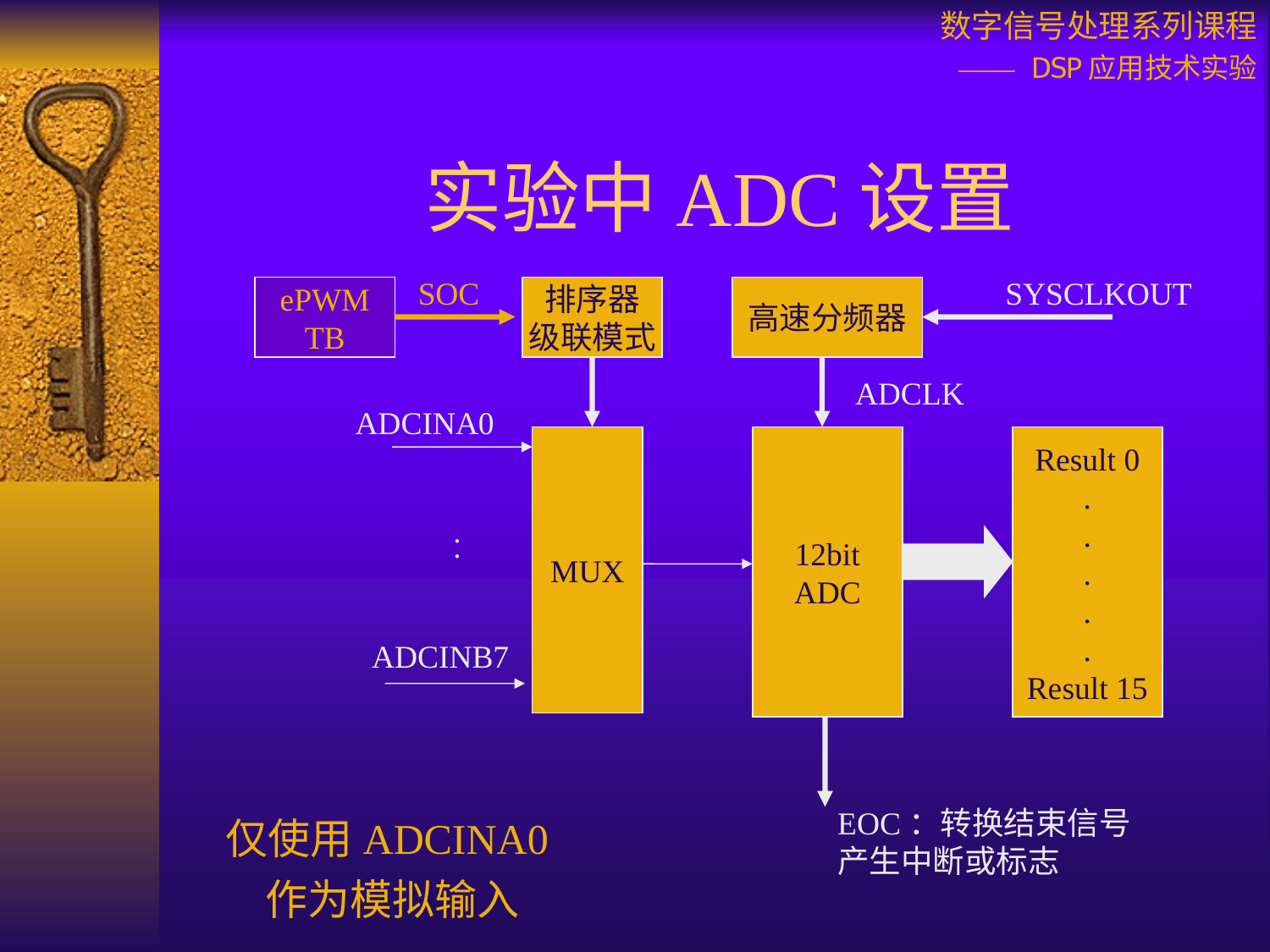

# 实验中ADC设置
SOC
SYSCLKOUT
ePWM
TB
排序器
级联模式
高速分频器

ADCLK
ADCINA0
MUX
12bit
ADC
Result 0
.
.
.
.
.
Result 15

.
.

ADCINB7

仅使用ADCINA0作为模拟输入
EOC：转换结束信号
产生中断或标志